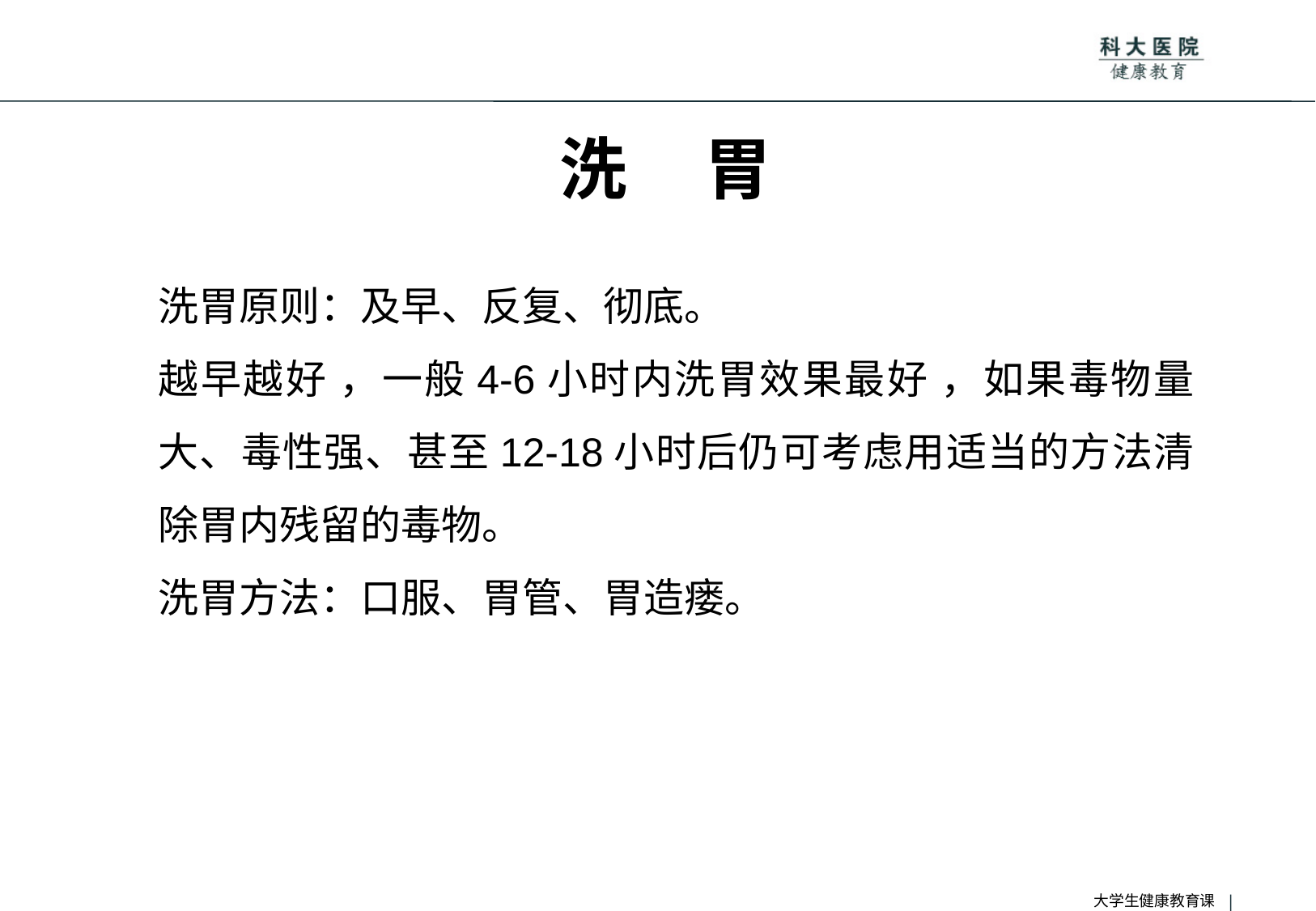

# 洗     胃
洗胃原则：及早、反复、彻底。
越早越好 ，一般4-6小时内洗胃效果最好 ，如果毒物量大、毒性强、甚至12-18小时后仍可考虑用适当的方法清除胃内残留的毒物。
洗胃方法：口服、胃管、胃造瘘。

大学生健康教育课
29